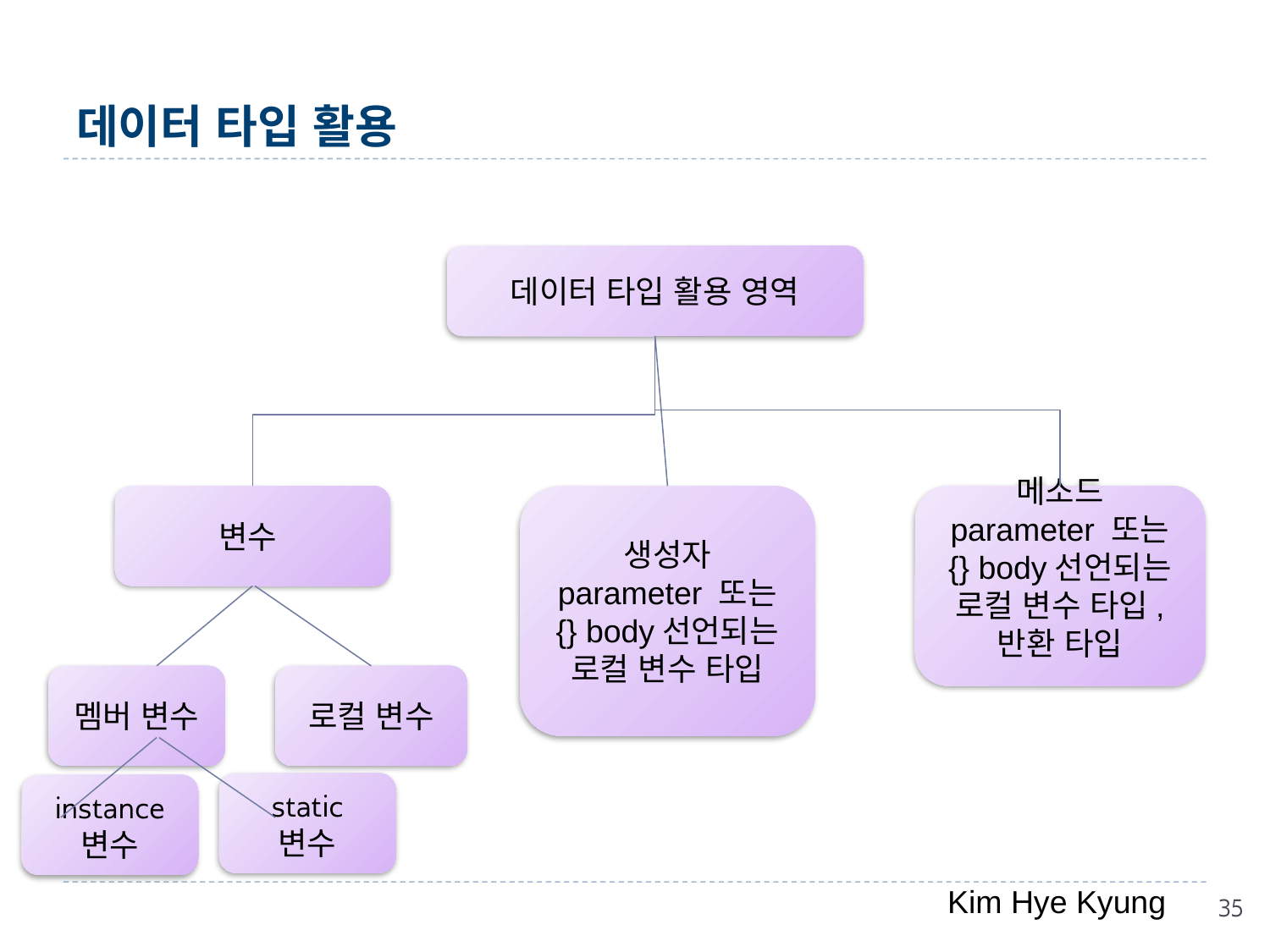

# 데이터 타입 활용
데이터 타입 활용 영역
생성자 parameter 또는 {} body선언되는 로컬 변수 타입
변수
메소드
parameter 또는 {} body선언되는 로컬 변수 타입, 반환 타입

멤버 변수
로컬 변수
static 변수
instance
변수
35